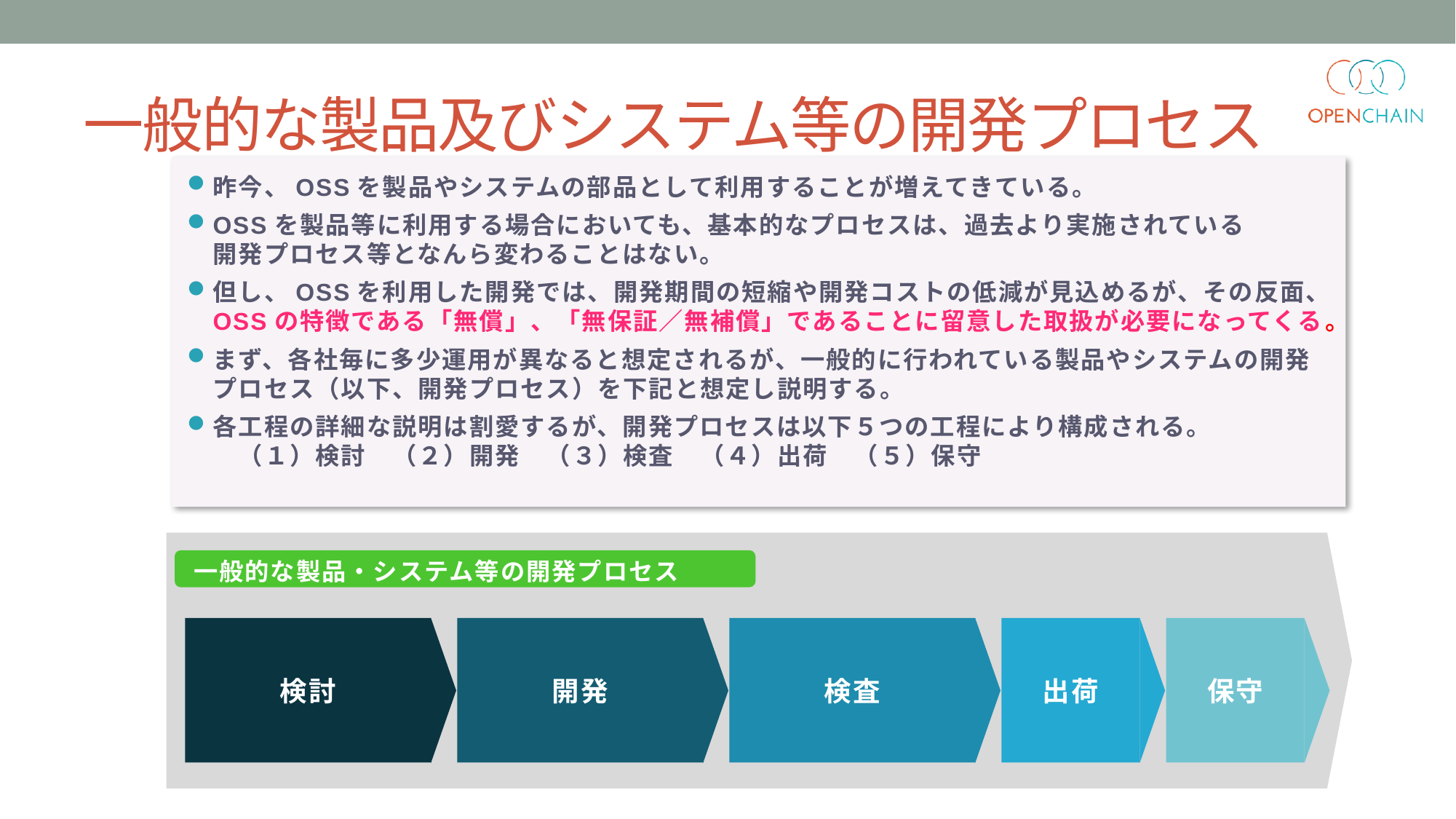

# 一般的な製品及びシステム等の開発プロセス

昨今、OSSを製品やシステムの部品として利用することが増えてきている。
OSSを製品等に利用する場合においても、基本的なプロセスは、過去より実施されている
開発プロセス等となんら変わることはない。
但し、OSSを利用した開発では、開発期間の短縮や開発コストの低減が見込めるが、その反面、OSSの特徴である「無償」、「無保証／無補償」であることに留意した取扱が必要になってくる。
まず、各社毎に多少運用が異なると想定されるが、一般的に行われている製品やシステムの開発プロセス（以下、開発プロセス）を下記と想定し説明する。
各工程の詳細な説明は割愛するが、開発プロセスは以下５つの工程により構成される。
　（１）検討　（２）開発　（３）検査　（４）出荷　（５）保守

一般的な製品・システム等の開発プロセス
検討

開発

検査

出荷

保守